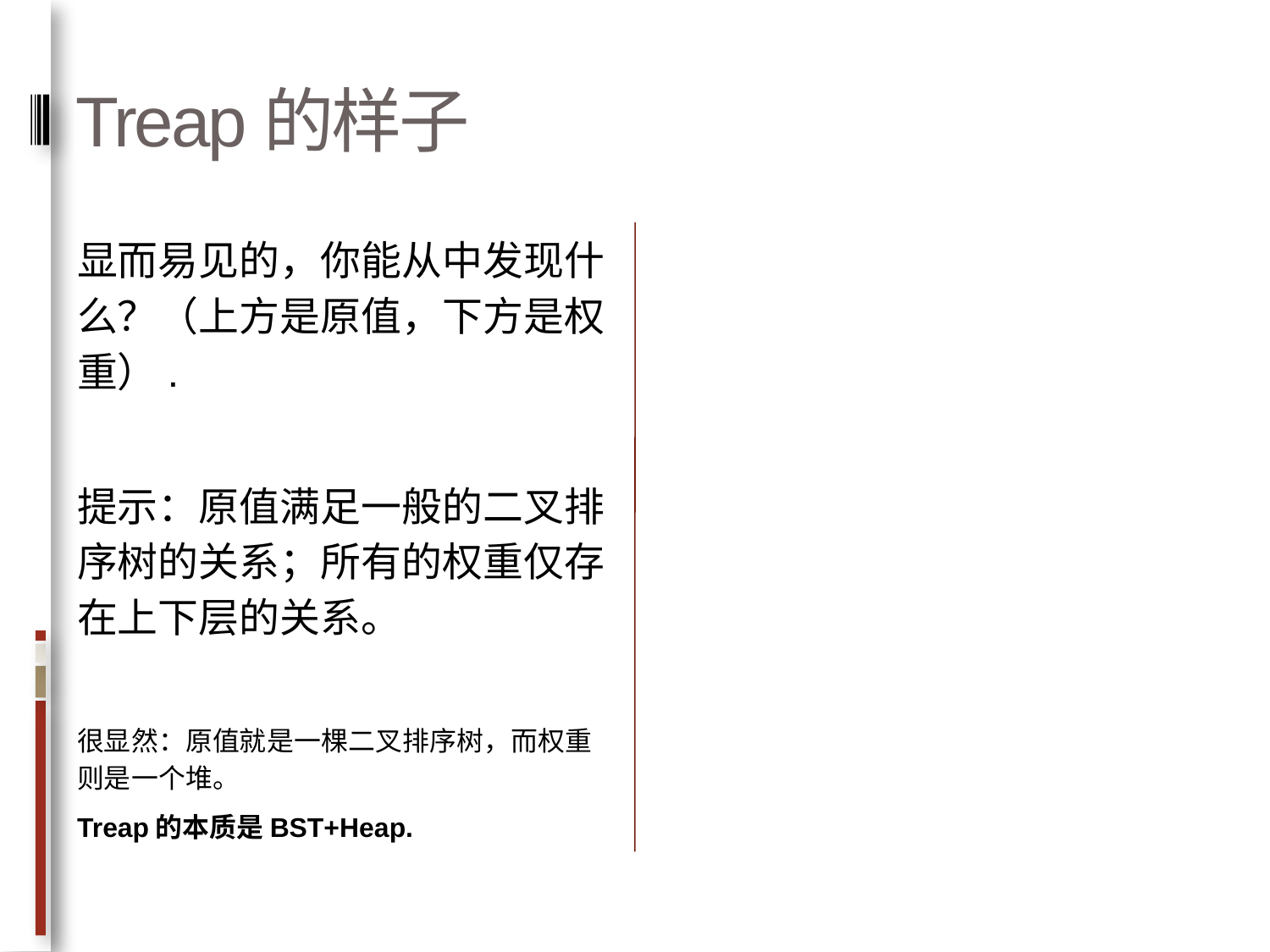

# Treap的样子
1360

7
  670

8
6760

890
   13

18
 770

9
9999

990
 690

465
显而易见的，你能从中发现什么？（上方是原值，下方是权重）.

提示：原值满足一般的二叉排序树的关系；所有的权重仅存在上下层的关系。

很显然：原值就是一棵二叉排序树，而权重则是一个堆。
Treap的本质是BST+Heap.